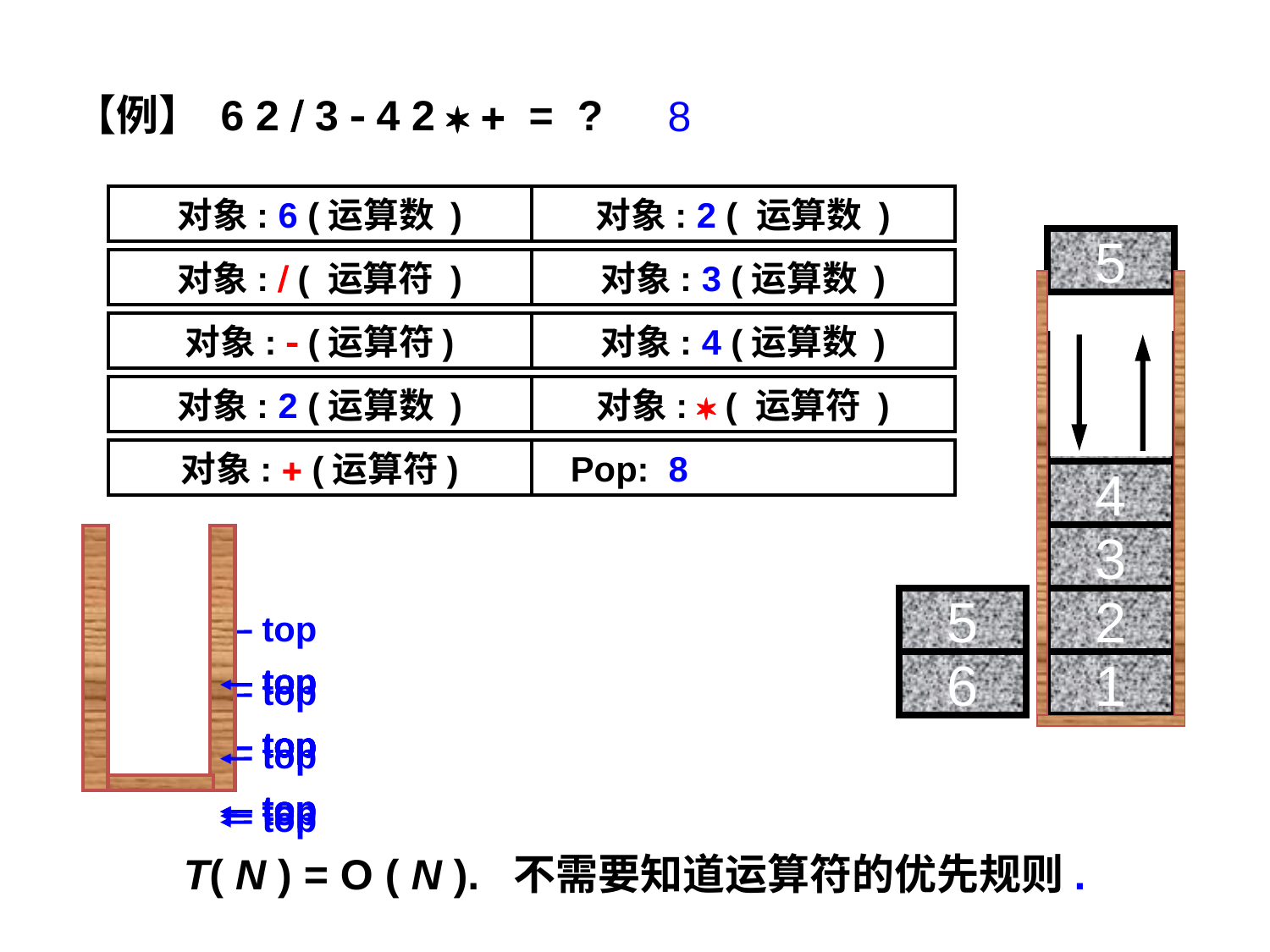

【例】 6 2 / 3 − 4 2 ∗ +  =  ?
8
对象: 6 (运算数 )
对象: 2 ( 运算数 )
6
5
对象: / ( 运算符 )
对象: 3 (运算数 )

对象: − (运算符)
对象: 4 (运算数 )

6

对象: 2 (运算数 )
对象: ∗ ( 运算符 )

6
/
2
= 3
5
对象: + (运算符)
3

3
    Pop:  8
−
= 0
4

= 8
+
4

∗
2
= 8
0
8
3

5
2
2
top

6
1
2
3
4
8
top

top

top

top

top

6

3

0

8

top

top

top

top

top

top

top

top

top

top

top

top

top

T( N ) = O ( N ).  不需要知道运算符的优先规则.